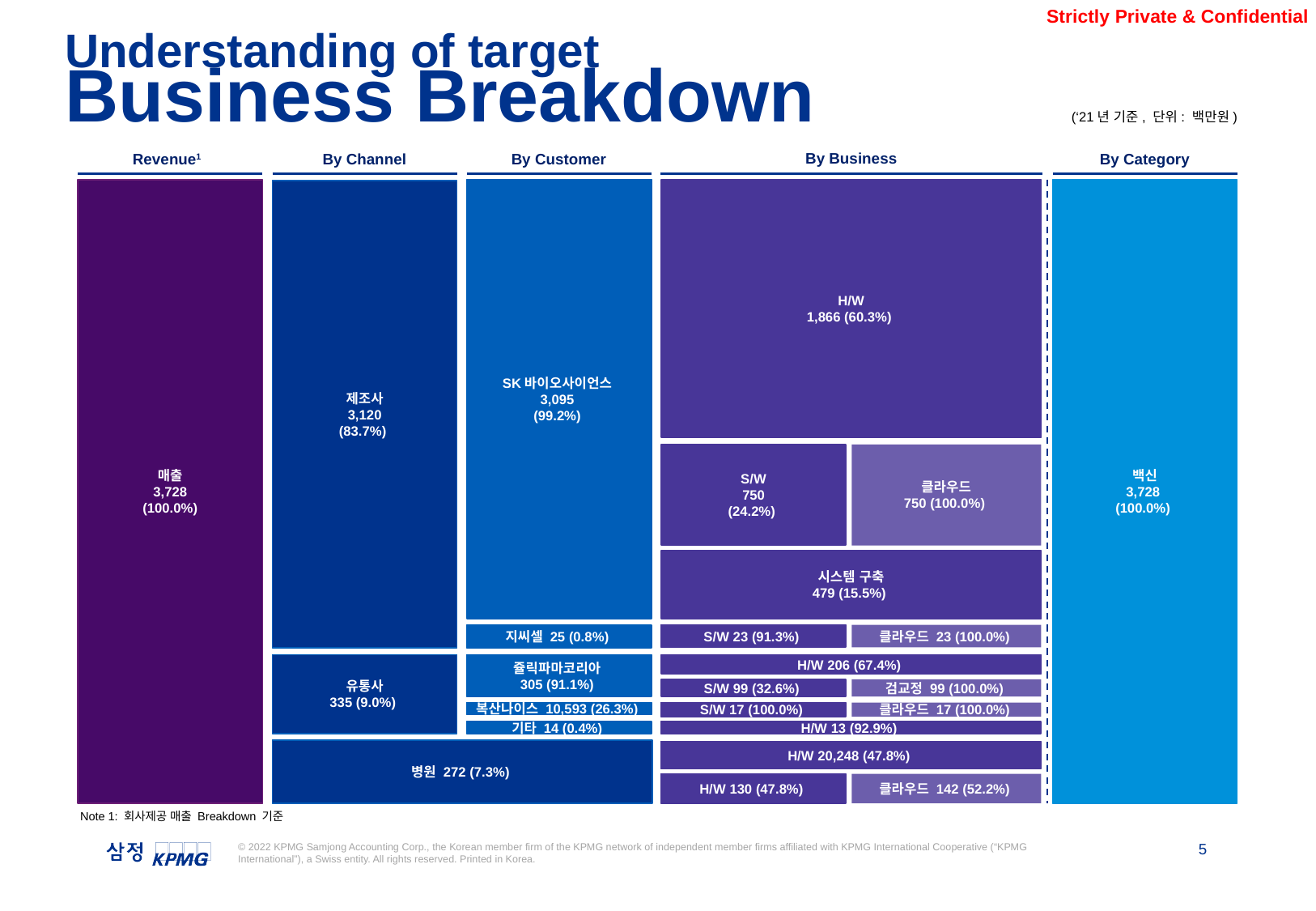

Understanding of target
Business Breakdown
(‘21년 기준, 단위: 백만원)
By Business
Revenue1
By Channel
By Customer
By Category
SK바이오사이언스
3,095
(99.2%)
백신
3,728
(100.0%)
매출
3,728
(100.0%)
H/W
1,866 (60.3%)
제조사
3,120
(83.7%)
클라우드
750 (100.0%)
S/W
750
(24.2%)
시스템 구축
479 (15.5%)
클라우드 23 (100.0%)
S/W 23 (91.3%)
지씨셀 25 (0.8%)
유통사
335 (9.0%)
H/W 206 (67.4%)
쥴릭파마코리아
305 (91.1%)
S/W 99 (32.6%)
검교정 99 (100.0%)
복산나이스 10,593 (26.3%)
클라우드 17 (100.0%)
S/W 17 (100.0%)
기타 14 (0.4%)
H/W 13 (92.9%)
병원 272 (7.3%)
H/W 20,248 (47.8%)
클라우드 142 (52.2%)
H/W 130 (47.8%)
Note 1: 회사제공 매출 Breakdown 기준